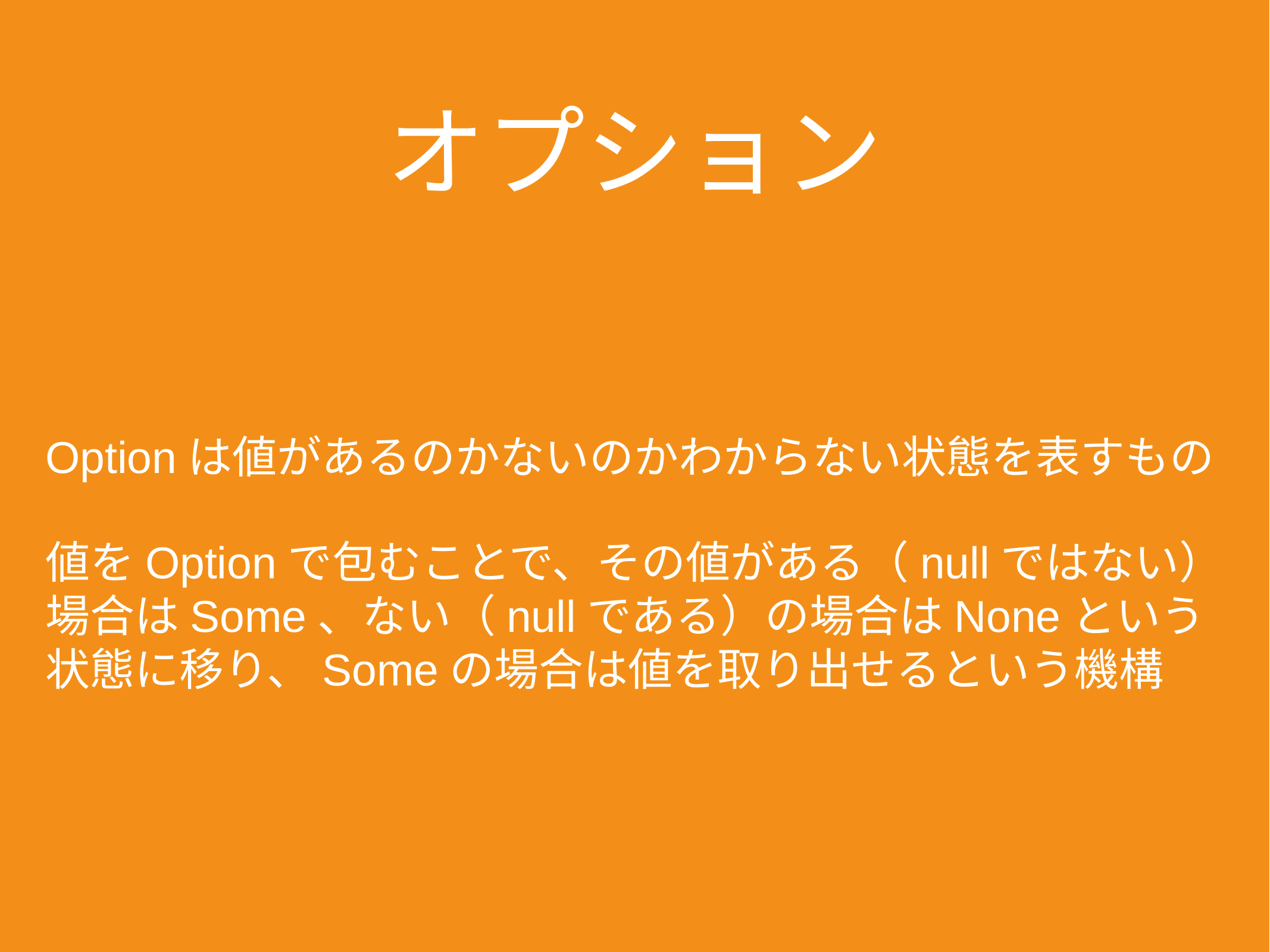

# オプション
Optionは値があるのかないのかわからない状態を表すもの
値をOptionで包むことで、その値がある（nullではない）場合はSome、ない（nullである）の場合はNoneという状態に移り、Someの場合は値を取り出せるという機構